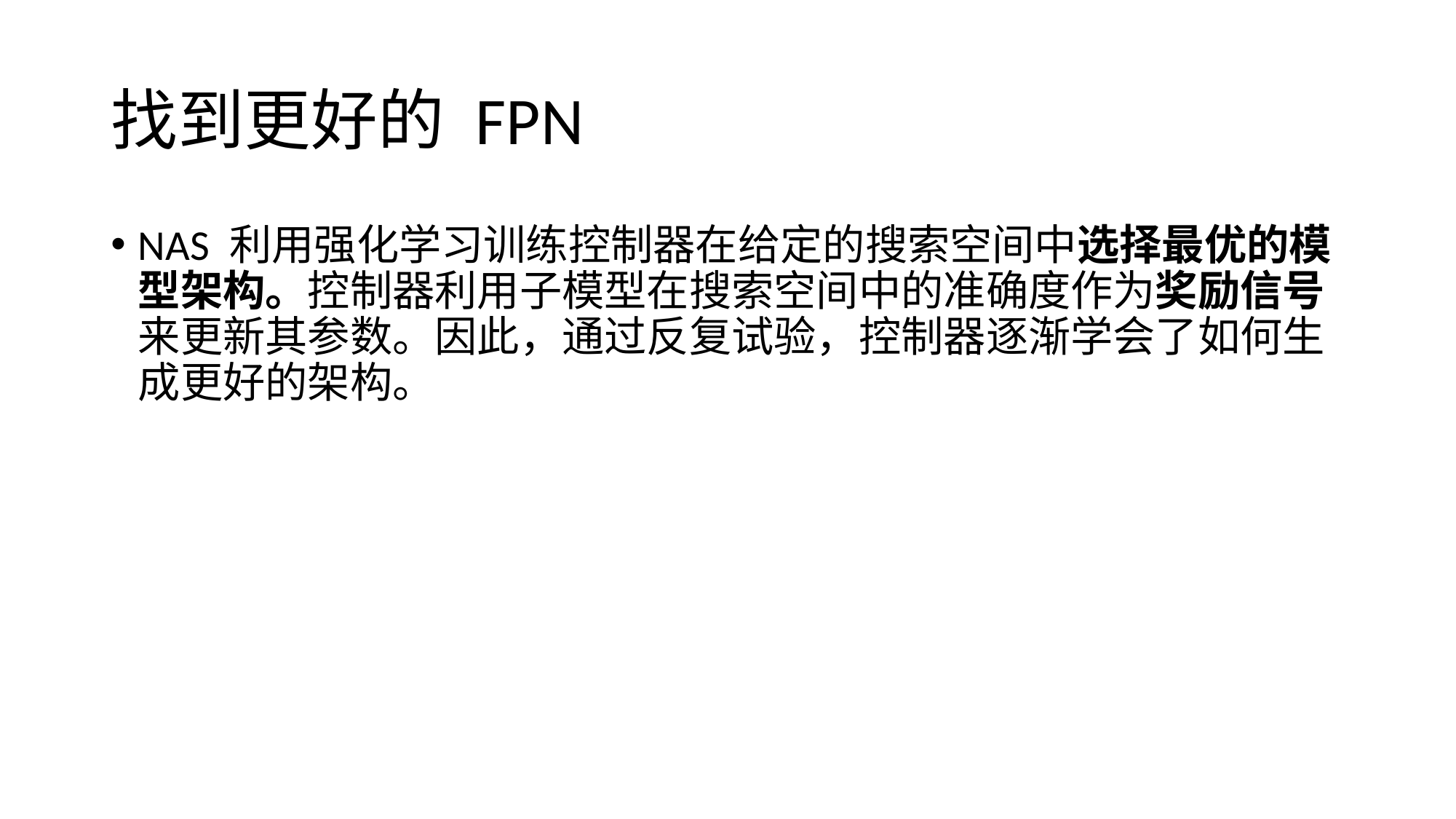

# 找到更好的 FPN
NAS 利用强化学习训练控制器在给定的搜索空间中选择最优的模型架构。控制器利用子模型在搜索空间中的准确度作为奖励信号来更新其参数。因此，通过反复试验，控制器逐渐学会了如何生成更好的架构。